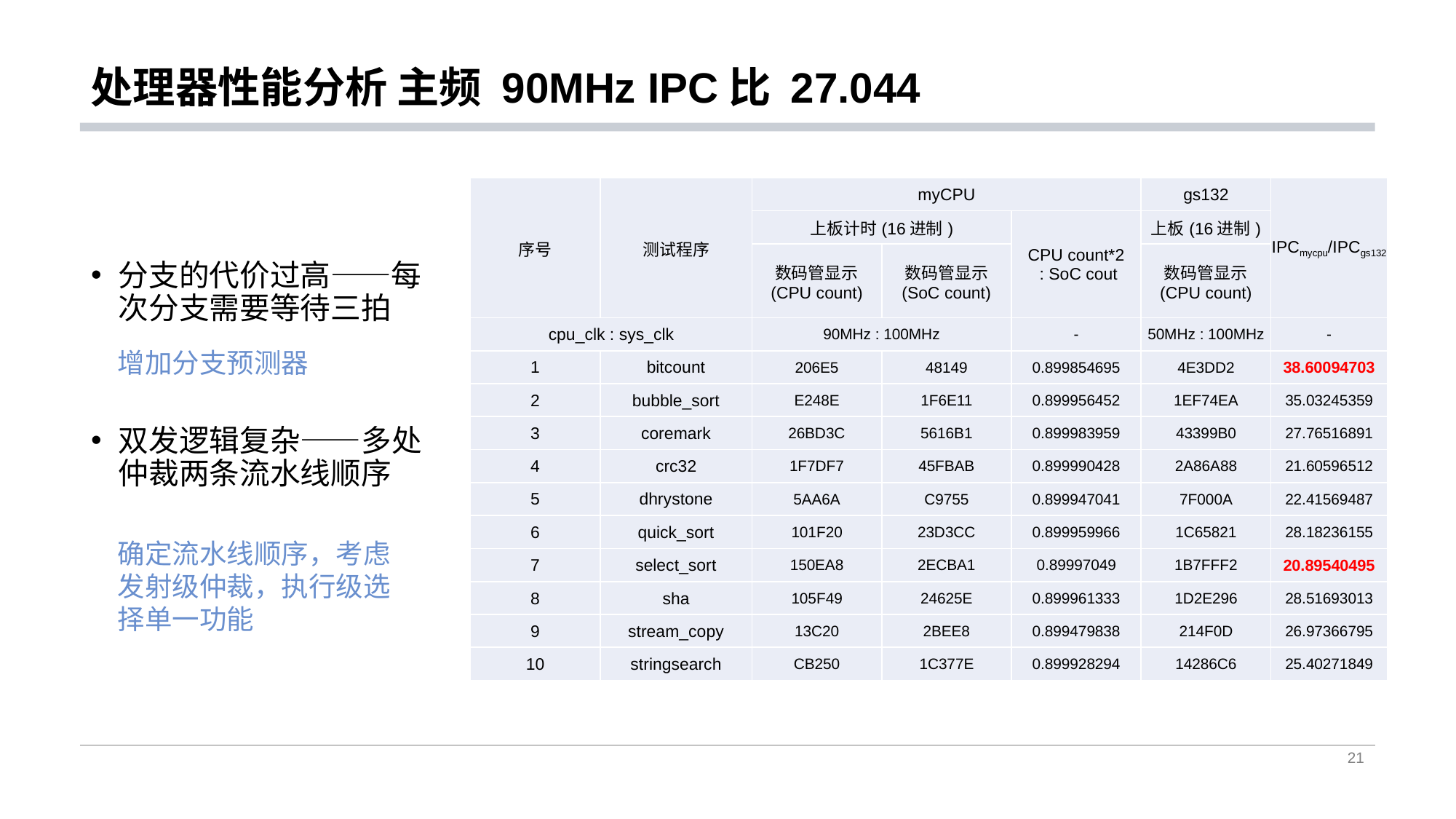

处理器性能分析 主频 90MHz IPC比 27.044
| 序号 | 测试程序 | myCPU |  |  | gs132 | IPCmycpu/IPCgs132 |
| --- | --- | --- | --- | --- | --- | --- |
|  |  | 上板计时(16进制) |  | CPU count\*2 : SoC cout | 上板(16进制) |  |
|  |  | 数码管显示 (CPU count) | 数码管显示 (SoC count) |  | 数码管显示 (CPU count) |  |
| cpu\_clk : sys\_clk |  | 90MHz : 100MHz |  | - | 50MHz : 100MHz | - |
| 1 | bitcount | 206E5 | 48149 | 0.899854695 | 4E3DD2 | 38.60094703 |
| 2 | bubble\_sort | E248E | 1F6E11 | 0.899956452 | 1EF74EA | 35.03245359 |
| 3 | coremark | 26BD3C | 5616B1 | 0.899983959 | 43399B0 | 27.76516891 |
| 4 | crc32 | 1F7DF7 | 45FBAB | 0.899990428 | 2A86A88 | 21.60596512 |
| 5 | dhrystone | 5AA6A | C9755 | 0.899947041 | 7F000A | 22.41569487 |
| 6 | quick\_sort | 101F20 | 23D3CC | 0.899959966 | 1C65821 | 28.18236155 |
| 7 | select\_sort | 150EA8 | 2ECBA1 | 0.89997049 | 1B7FFF2 | 20.89540495 |
| 8 | sha | 105F49 | 24625E | 0.899961333 | 1D2E296 | 28.51693013 |
| 9 | stream\_copy | 13C20 | 2BEE8 | 0.899479838 | 214F0D | 26.97366795 |
| 10 | stringsearch | CB250 | 1C377E | 0.899928294 | 14286C6 | 25.40271849 |
分支的代价过高——每次分支需要等待三拍

双发逻辑复杂——多处仲裁两条流水线顺序
增加分支预测器

确定流水线顺序，考虑发射级仲裁，执行级选择单一功能
21